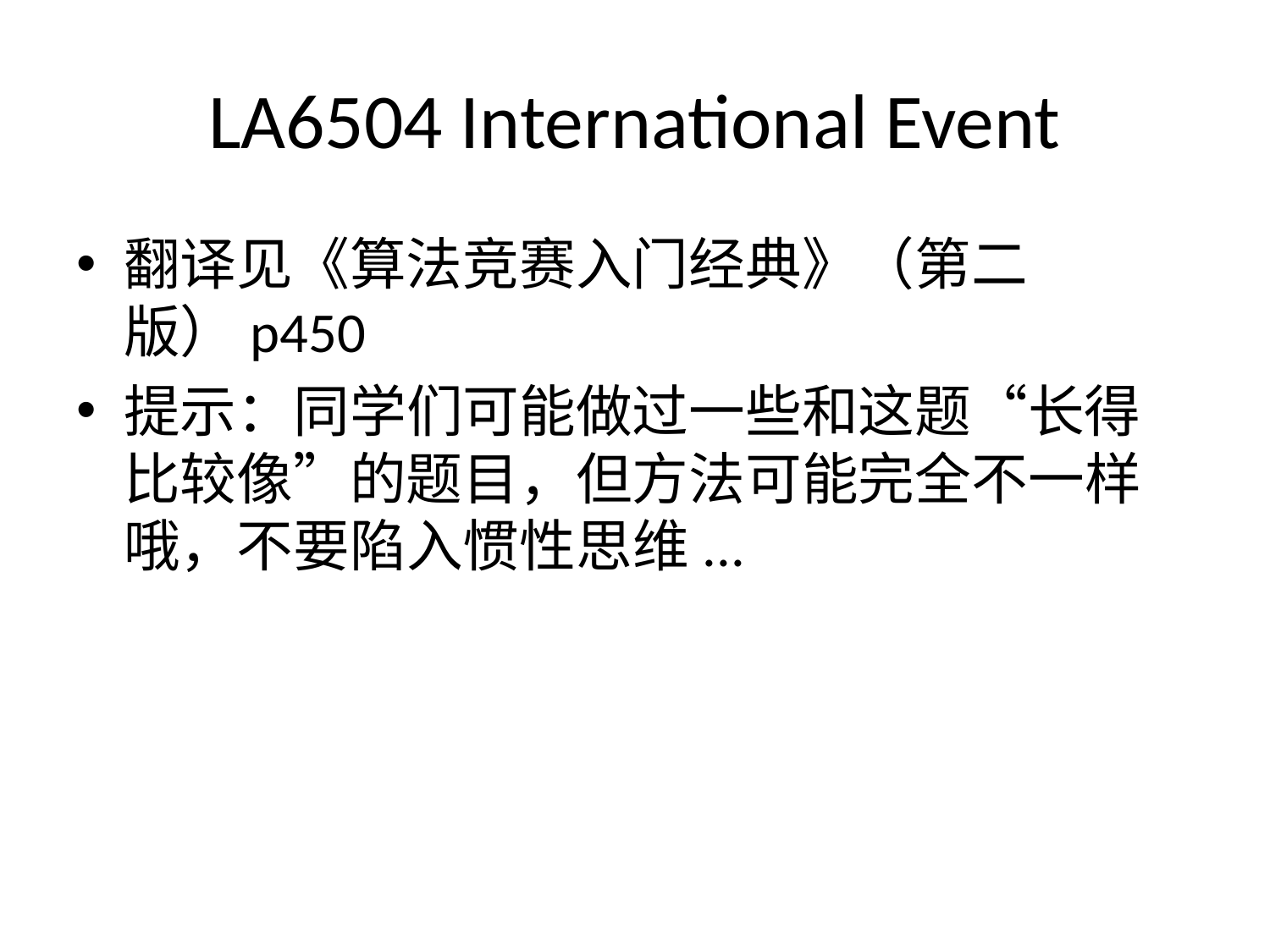

# LA6504 International Event
翻译见《算法竞赛入门经典》（第二版）p450
提示：同学们可能做过一些和这题“长得比较像”的题目，但方法可能完全不一样哦，不要陷入惯性思维...